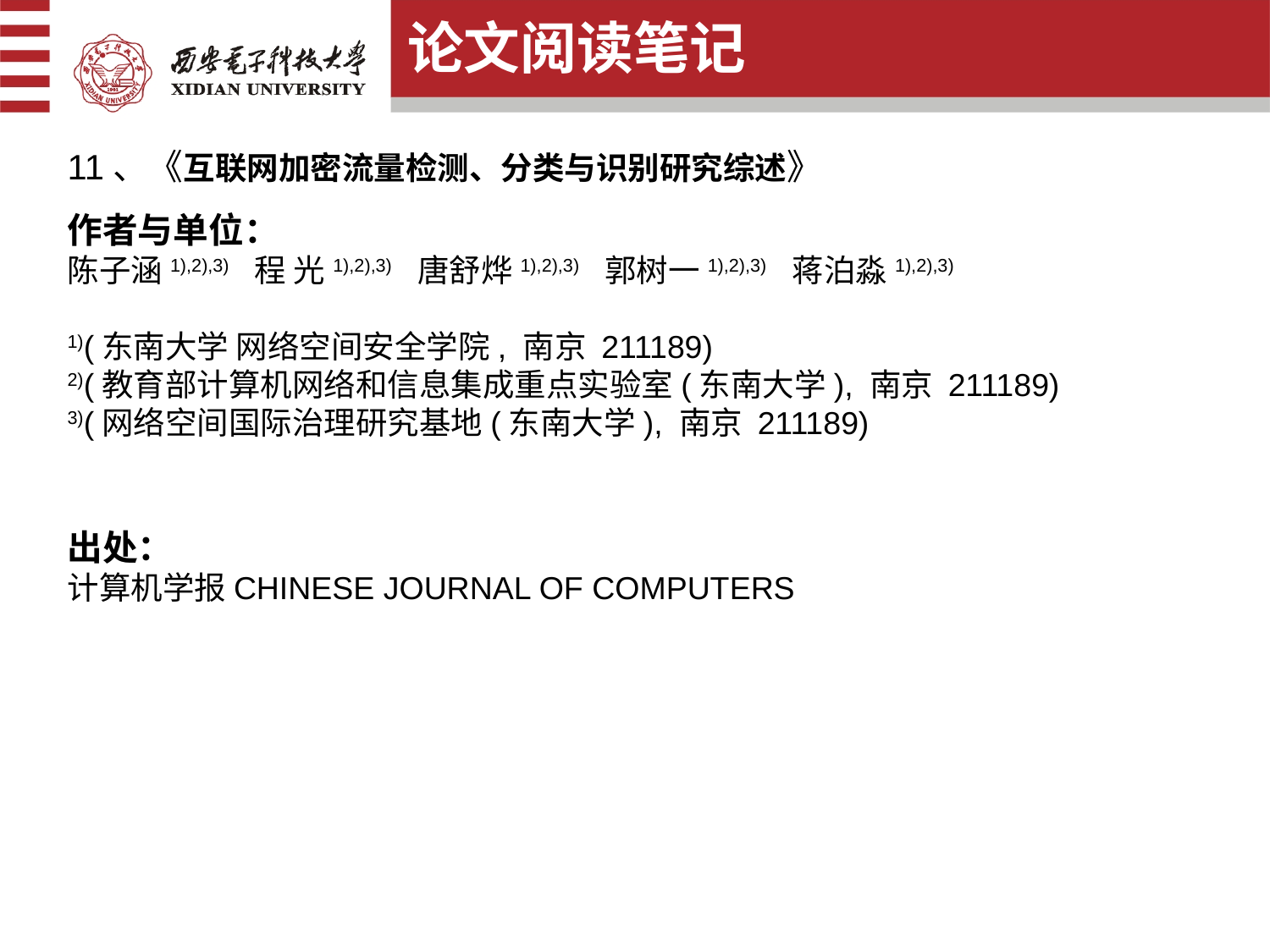

论文阅读笔记
11、《互联网加密流量检测、分类与识别研究综述》
作者与单位：
陈子涵1),2),3)  程 光1),2),3)  唐舒烨1),2),3)  郭树一1),2),3)  蒋泊淼1),2),3)

1)(东南大学 网络空间安全学院, 南京 211189)
2)(教育部计算机网络和信息集成重点实验室(东南大学), 南京 211189)
3)(网络空间国际治理研究基地(东南大学), 南京 211189)

出处：
计算机学报CHINESE JOURNAL OF COMPUTERS